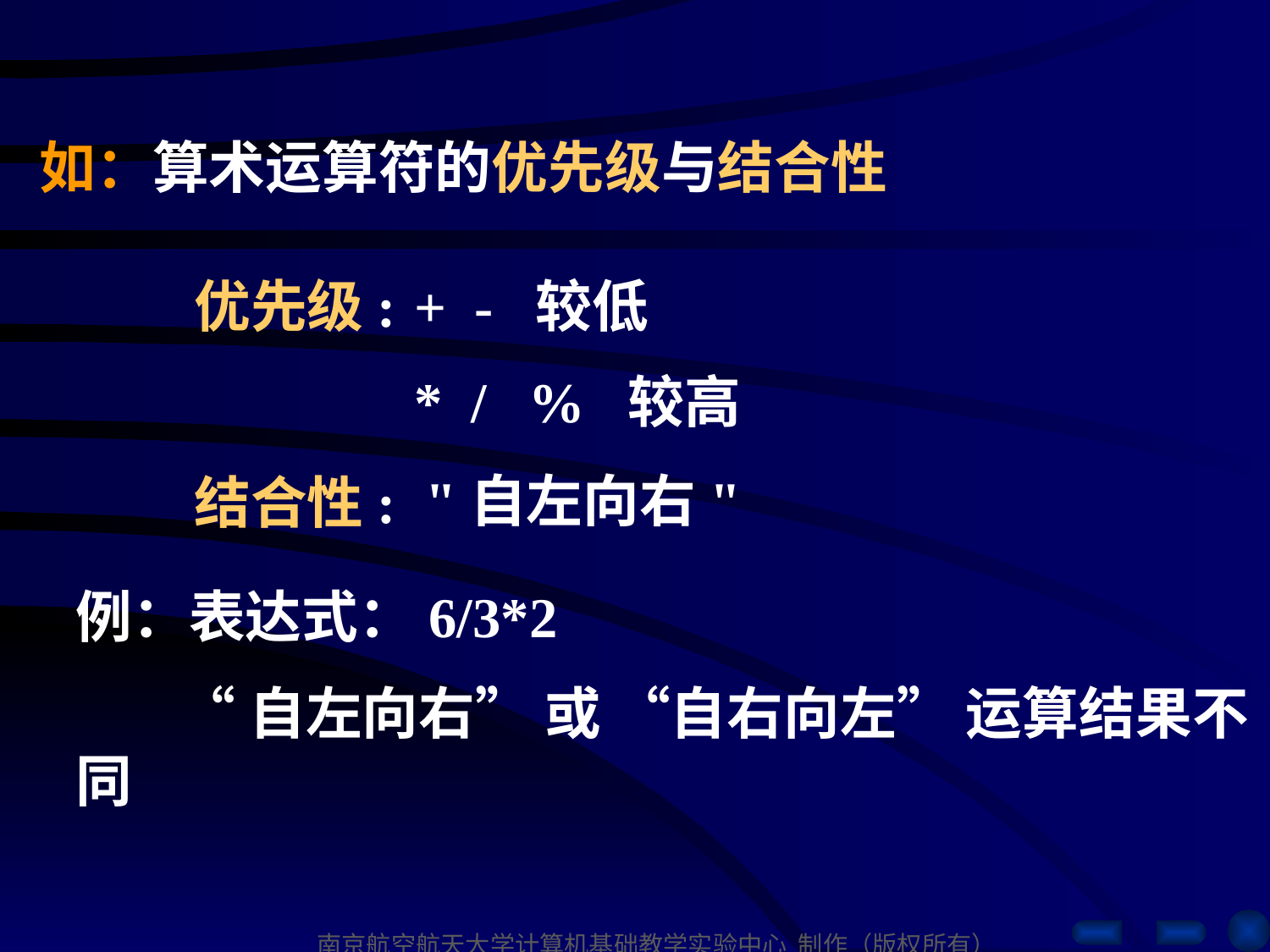

如：算术运算符的优先级与结合性
优先级:
+  -  较低
*  /   %  较高
"自左向右"
结合性:
例：表达式：6/3*2
        “自左向右” 或 “自右向左” 运算结果不同